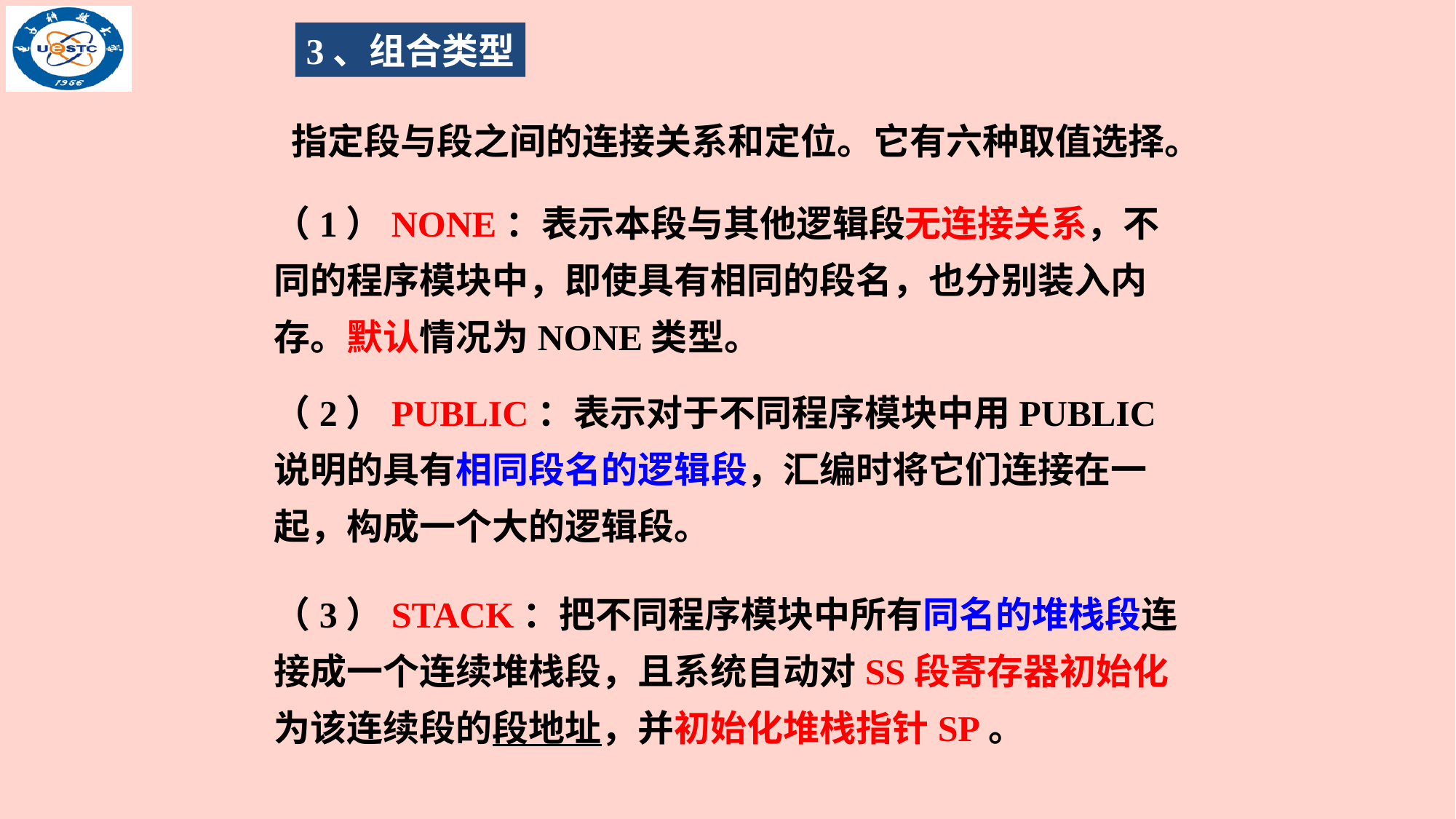

3、组合类型
指定段与段之间的连接关系和定位。它有六种取值选择。
（1）NONE：表示本段与其他逻辑段无连接关系，不同的程序模块中，即使具有相同的段名，也分别装入内存。默认情况为NONE类型。
（2）PUBLIC：表示对于不同程序模块中用PUBLIC说明的具有相同段名的逻辑段，汇编时将它们连接在一起，构成一个大的逻辑段。
（3）STACK：把不同程序模块中所有同名的堆栈段连接成一个连续堆栈段，且系统自动对SS段寄存器初始化为该连续段的段地址，并初始化堆栈指针SP。